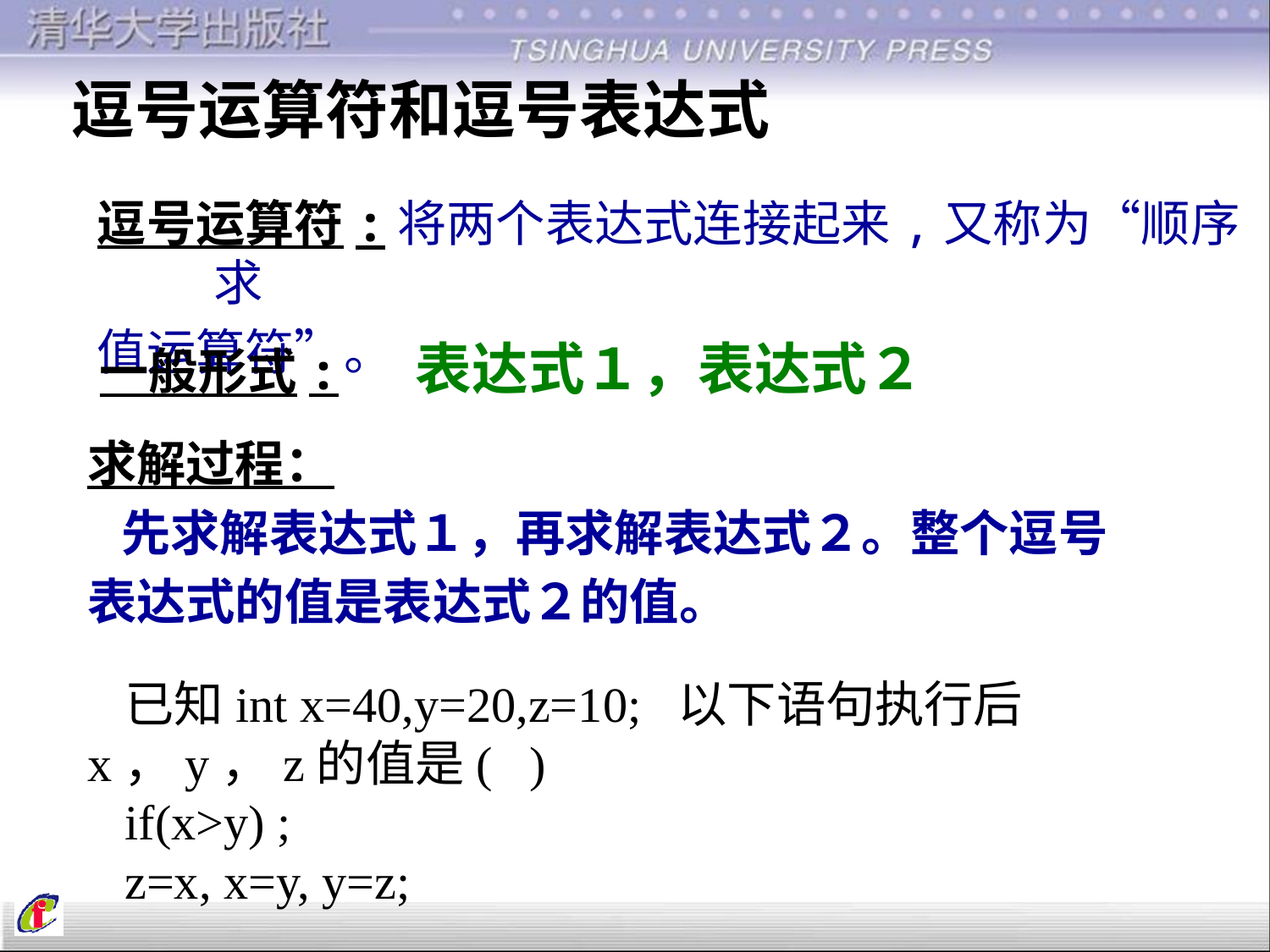

# 逗号运算符和逗号表达式
逗号运算符:将两个表达式连接起来,又称为“顺序求
值运算符”。
   一般形式:   表达式１，表达式２
求解过程：
  先求解表达式１，再求解表达式２。整个逗号
表达式的值是表达式２的值。
已知int x=40,y=20,z=10;  以下语句执行后x，y，z的值是(   )
if(x>y) ;
z=x, x=y, y=z;